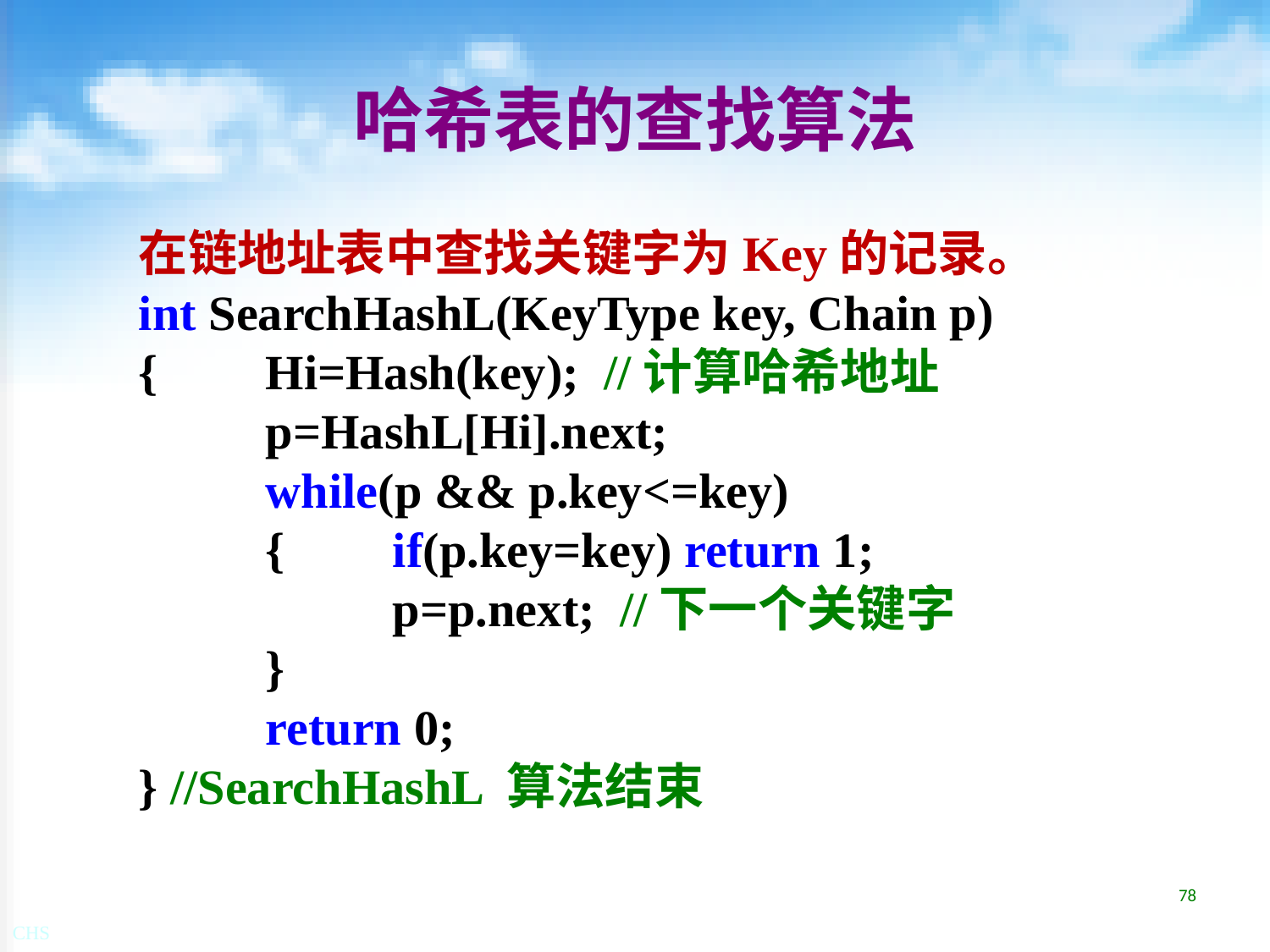

# 哈希表的查找算法
在链地址表中查找关键字为Key的记录。
int SearchHashL(KeyType key, Chain p)
{	Hi=Hash(key);  //计算哈希地址
	p=HashL[Hi].next;
	while(p && p.key<=key)
	{	if(p.key=key) return 1;
		p=p.next;  //下一个关键字
	}
	return 0;
} //SearchHashL 算法结束
78